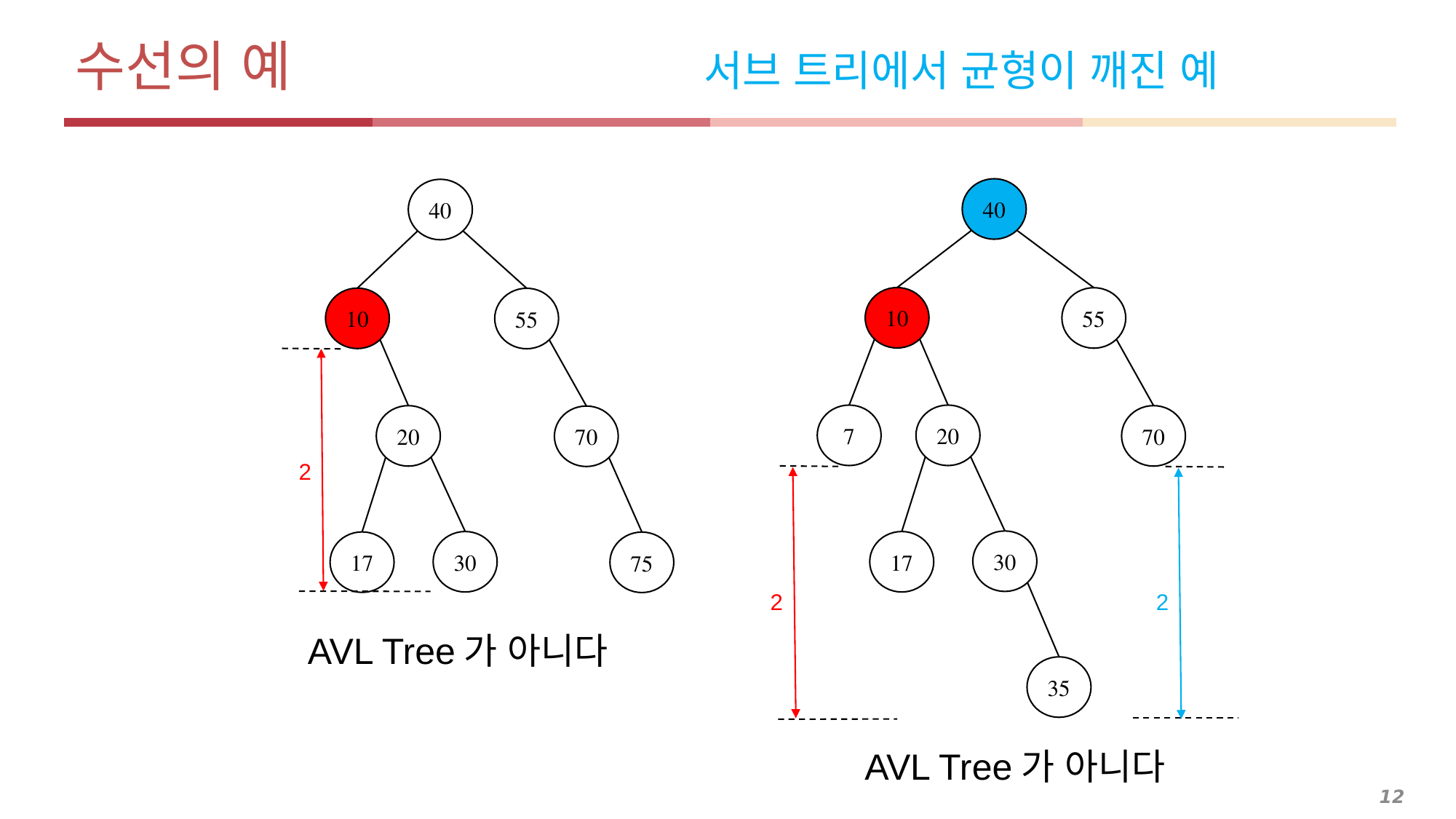

# 수선의 예                           서브 트리에서 균형이 깨진 예
40
40
10
55
10
55
7
20
20
70
70
2
30
30
17
17
75
2
2
AVL Tree가 아니다
35
AVL Tree가 아니다